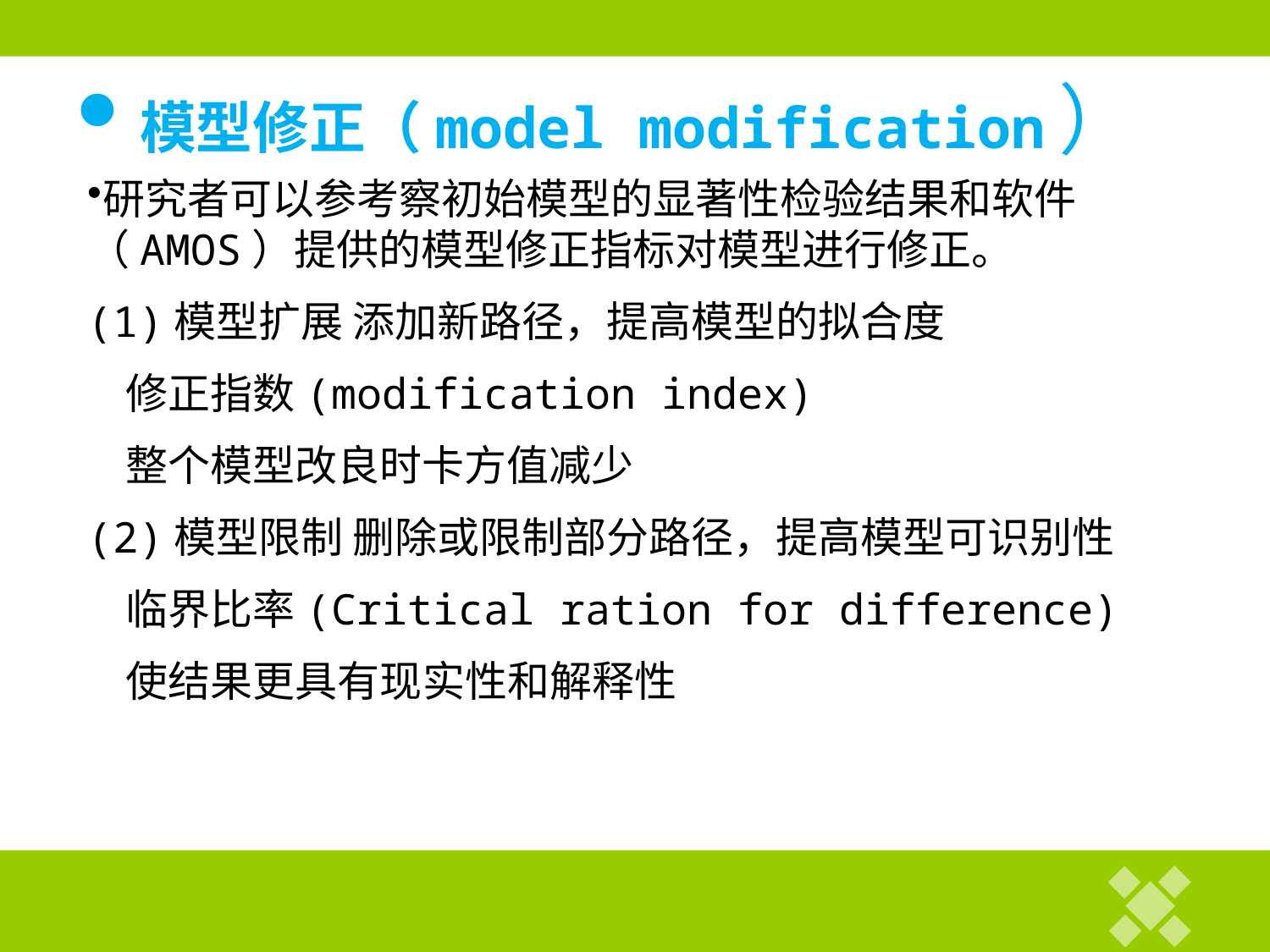

# 模型修正（model modification）
研究者可以参考察初始模型的显著性检验结果和软件（AMOS）提供的模型修正指标对模型进行修正。
(1)模型扩展 添加新路径，提高模型的拟合度
   修正指数(modification index)
   整个模型改良时卡方值减少
(2)模型限制 删除或限制部分路径，提高模型可识别性
   临界比率(Critical ration for difference)
   使结果更具有现实性和解释性